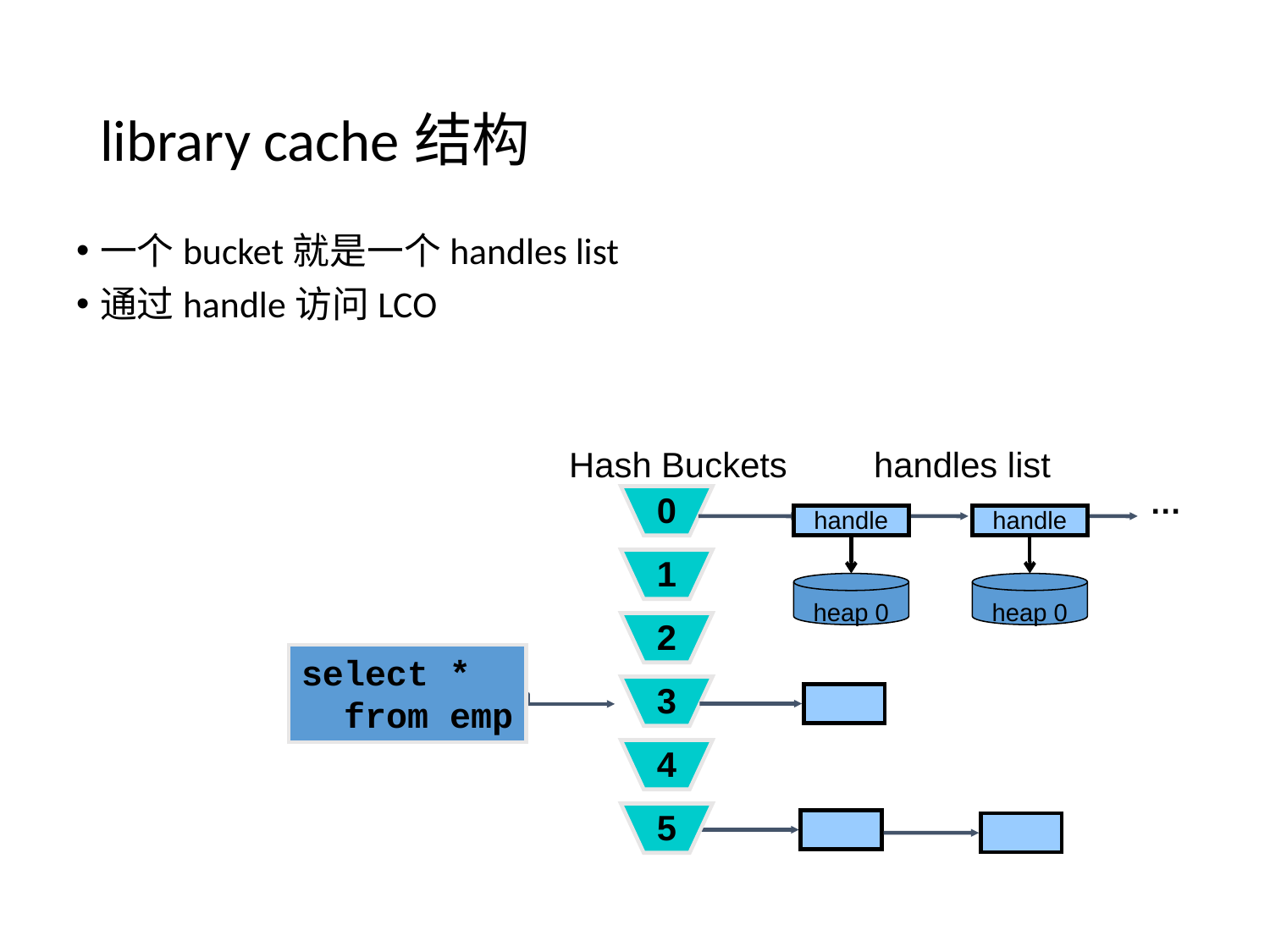

# library cache结构
一个bucket就是一个handles list
通过handle访问LCO
Hash Buckets
handles list
…
0
handle
heap 0
handle
heap 0

1
2
select *
  from emp
3

4
5